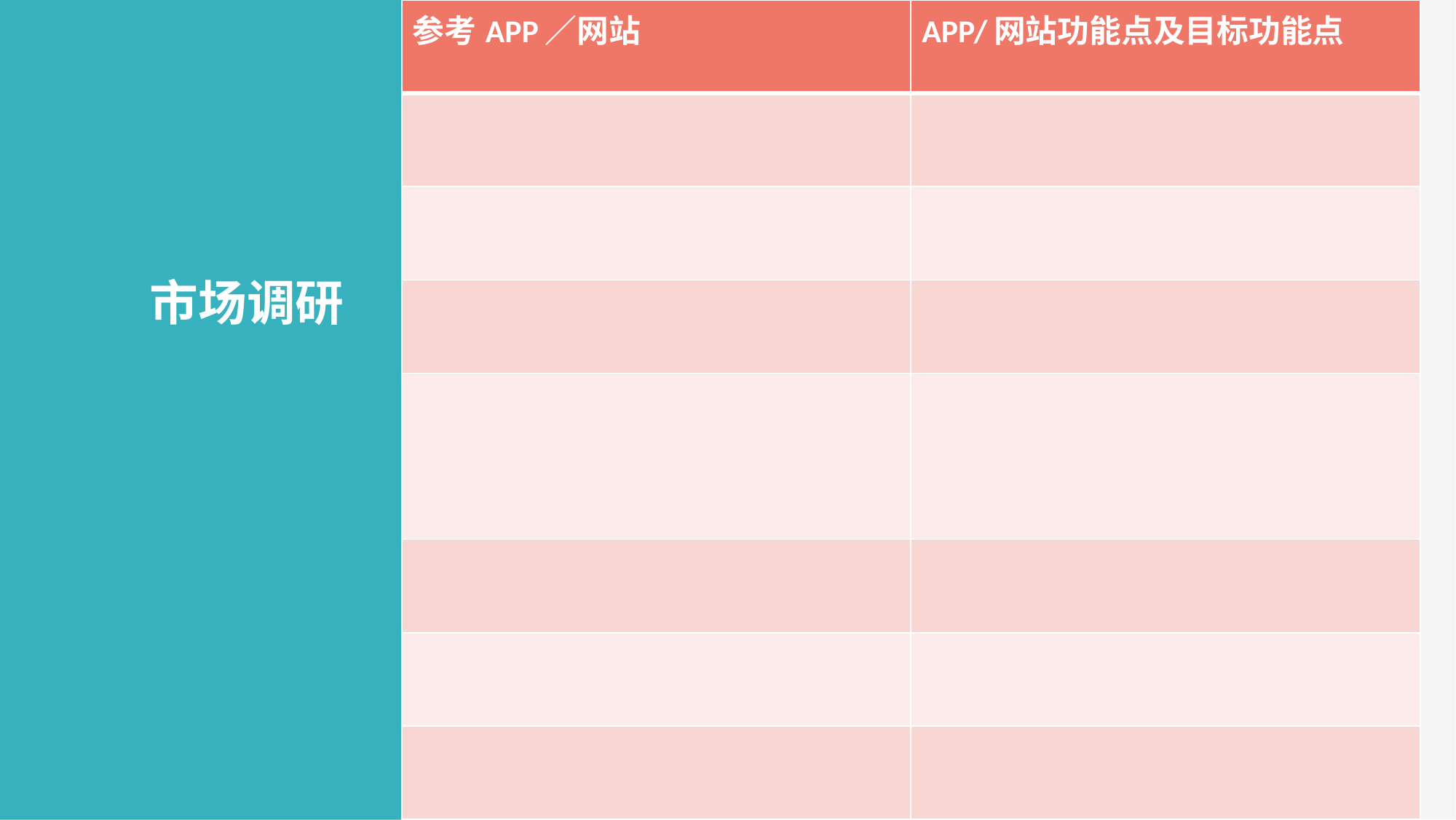

| 参考APP／网站 | APP/网站功能点及目标功能点 |
| --- | --- |
|  |  |
|  |  |
|  |  |
|  |  |
|  |  |
|  |  |
|  |  |
市场调研